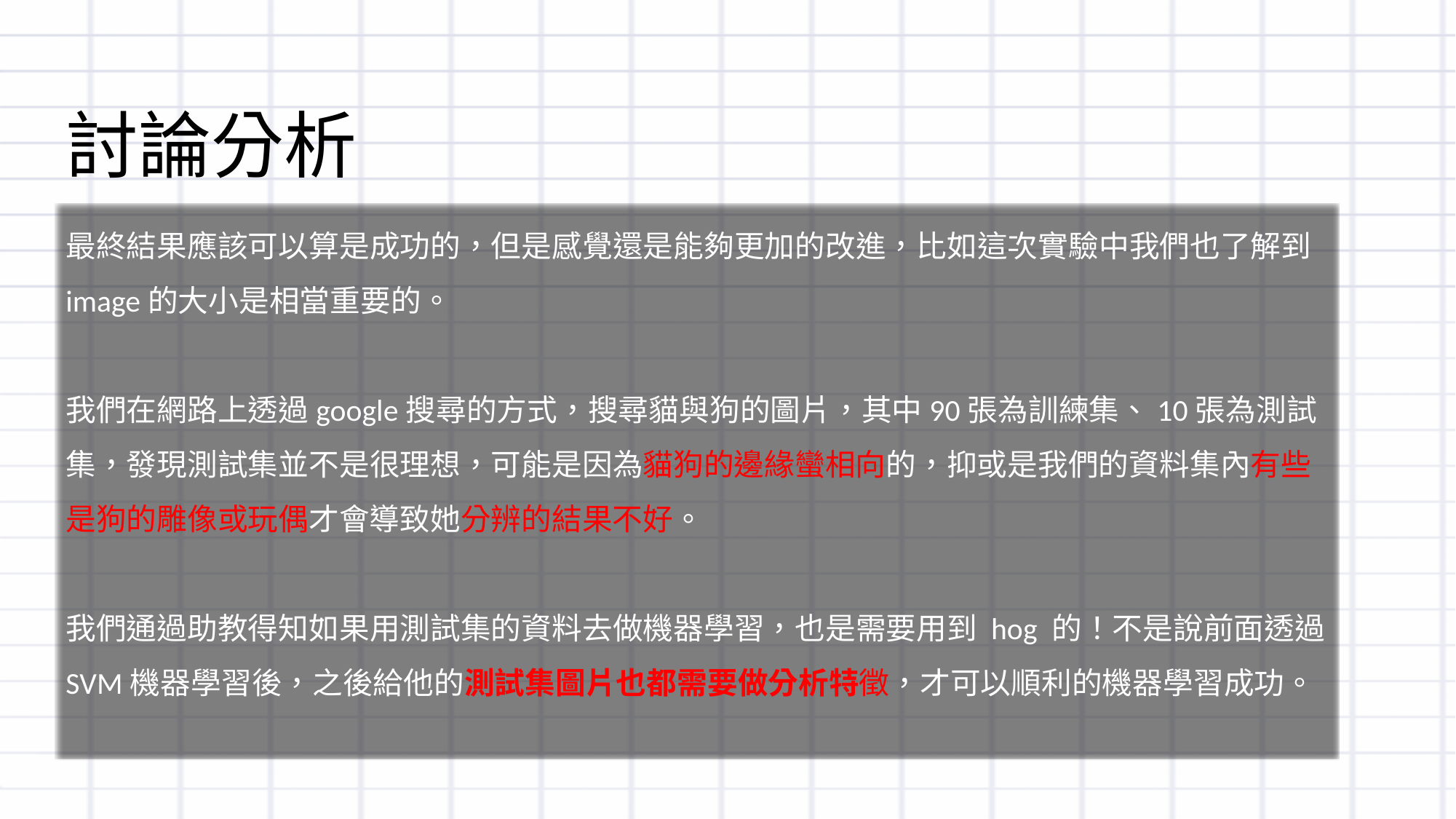

# 討論分析
最終結果應該可以算是成功的，但是感覺還是能夠更加的改進，比如這次實驗中我們也了解到image的大小是相當重要的。

我們在網路上透過google搜尋的方式，搜尋貓與狗的圖片，其中90張為訓練集、10張為測試集，發現測試集並不是很理想，可能是因為貓狗的邊緣蠻相向的，抑或是我們的資料集內有些是狗的雕像或玩偶才會導致她分辨的結果不好。

我們通過助教得知如果用測試集的資料去做機器學習，也是需要用到 hog 的！不是說前面透過SVM機器學習後，之後給他的測試集圖片也都需要做分析特徵，才可以順利的機器學習成功。